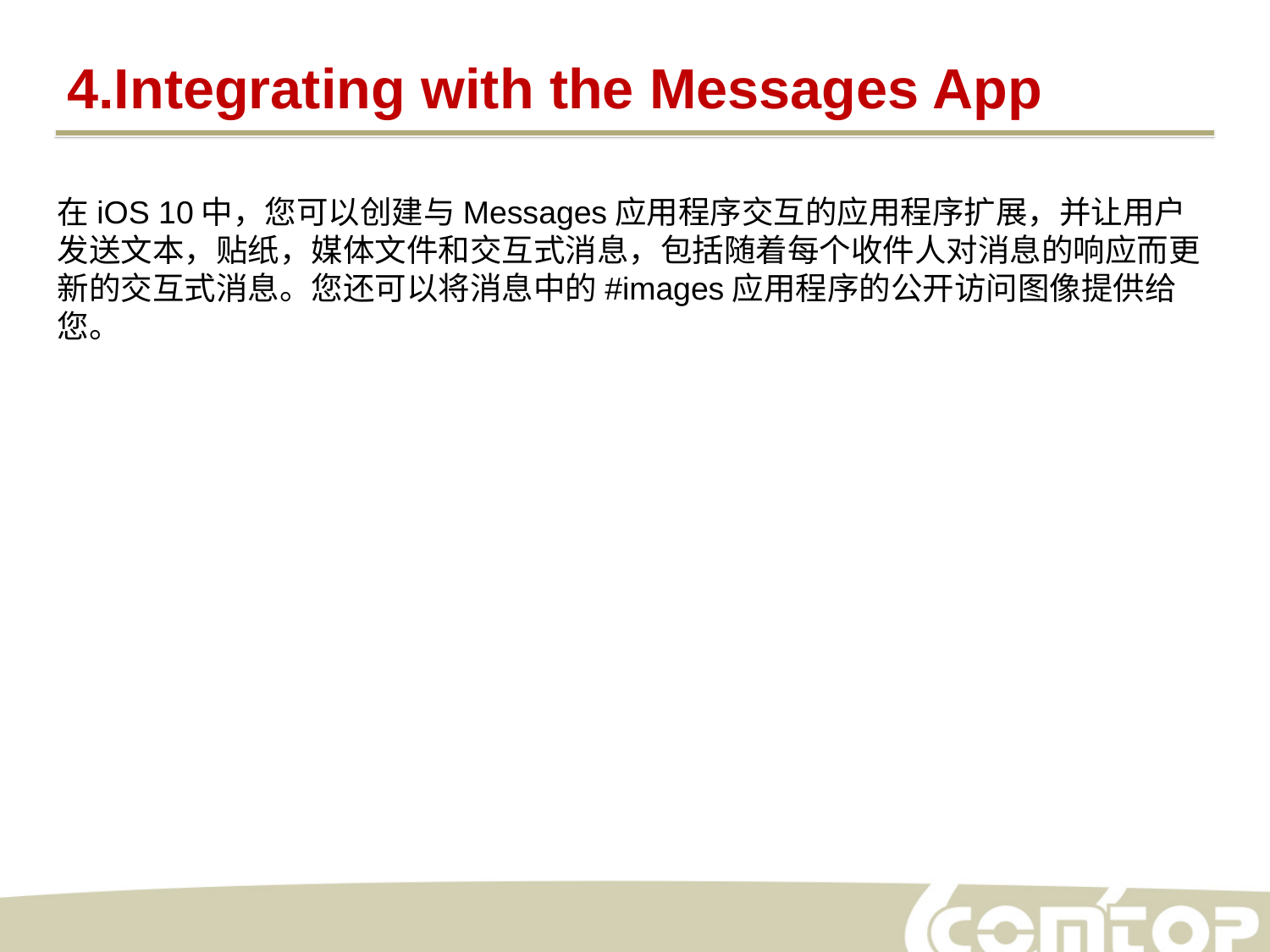

4.Integrating with the Messages App

在iOS 10中，您可以创建与Messages应用程序交互的应用程序扩展，并让用户发送文本，贴纸，媒体文件和交互式消息，包括随着每个收件人对消息的响应而更新的交互式消息。您还可以将消息中的#images应用程序的公开访问图像提供给您。